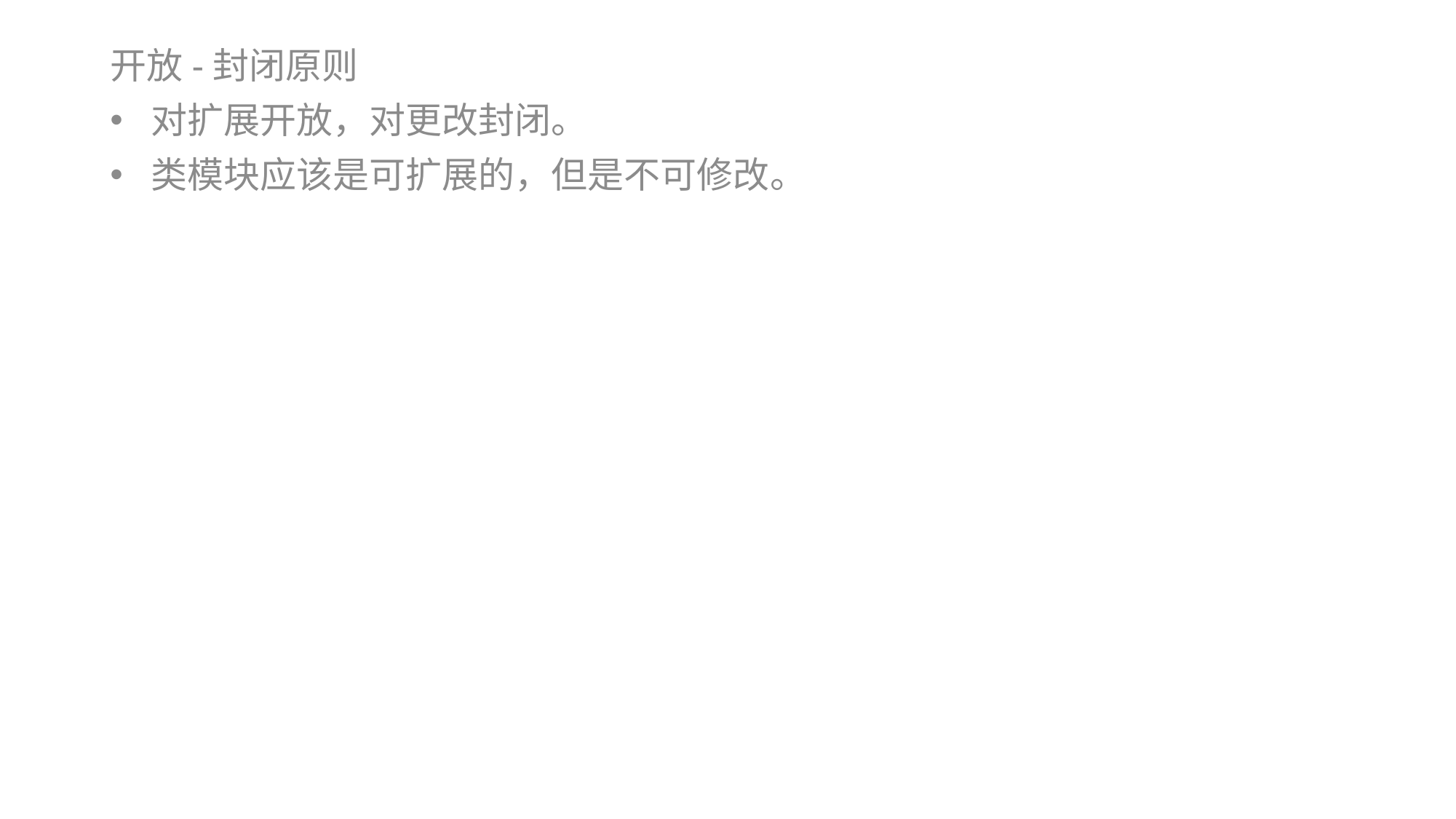

开放-封闭原则
对扩展开放，对更改封闭。
类模块应该是可扩展的，但是不可修改。